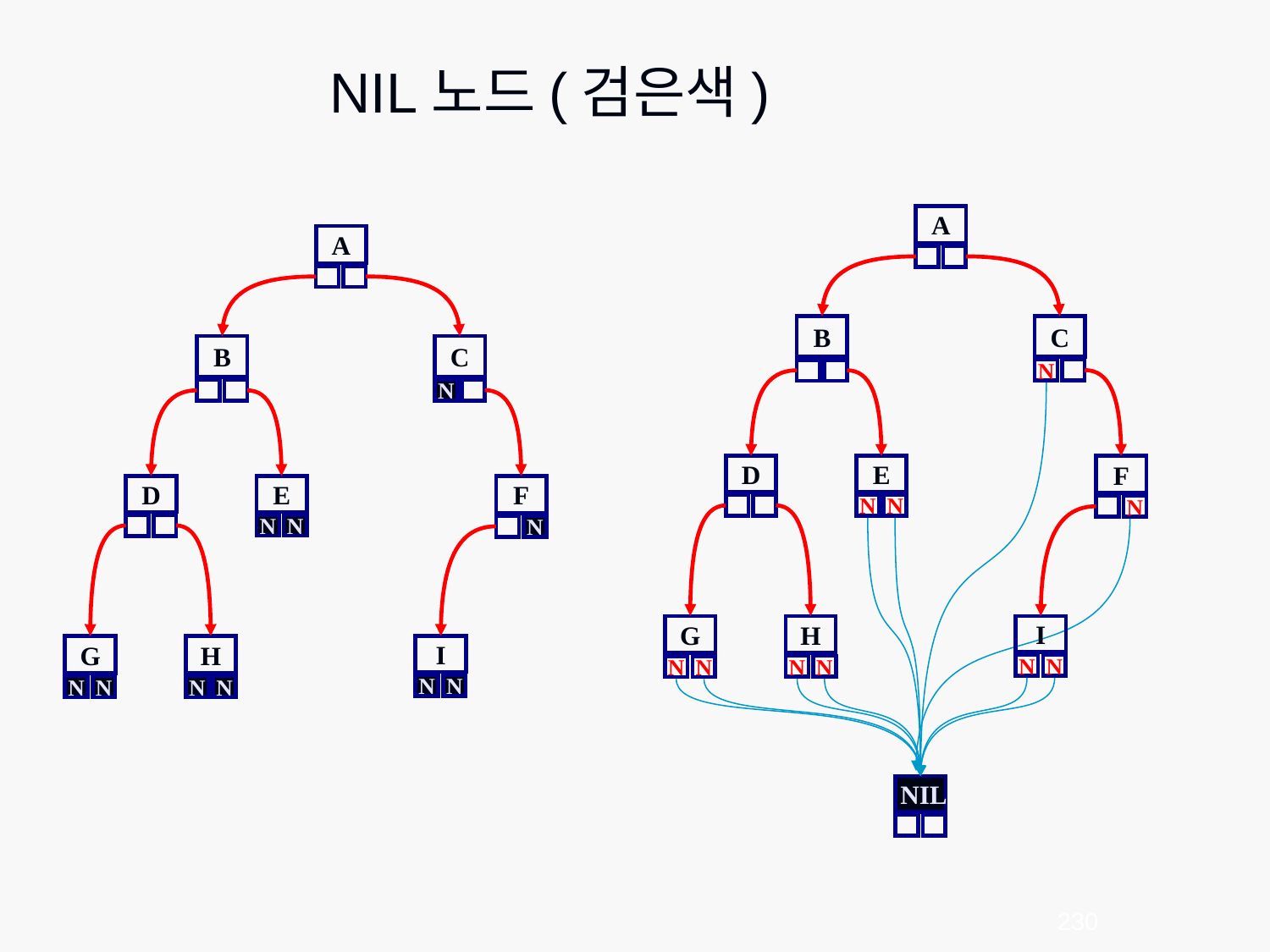

NIL노드(검은색)
A

B
C
N

D
E
F
N
N

N
G
H
I
N
N
N
N
N
N
 NIL

A

B
C
N

D
E
F
N
N

N
G
H
I
N
N
N
N
N
N
230